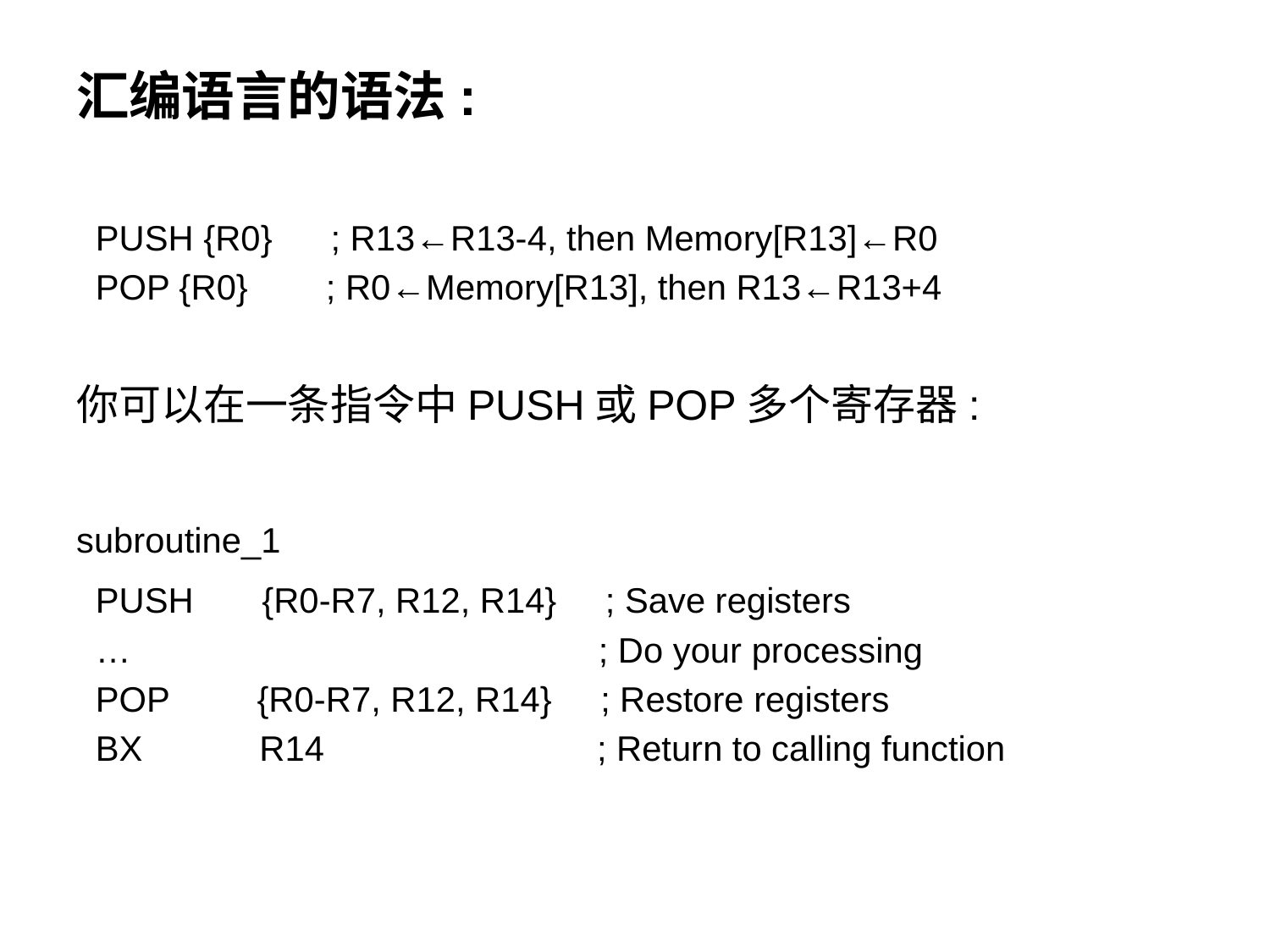

汇编语言的语法:

  PUSH {R0}      ; R13←R13-4, then Memory[R13]←R0
  POP {R0}        ; R0←Memory[R13], then R13←R13+4

你可以在一条指令中PUSH或POP多个寄存器:

subroutine_1
  PUSH       {R0-R7, R12, R14}     ; Save registers
  …                                                ; Do your processing
  POP         {R0-R7, R12, R14}     ; Restore registers
  BX            R14                            ; Return to calling function